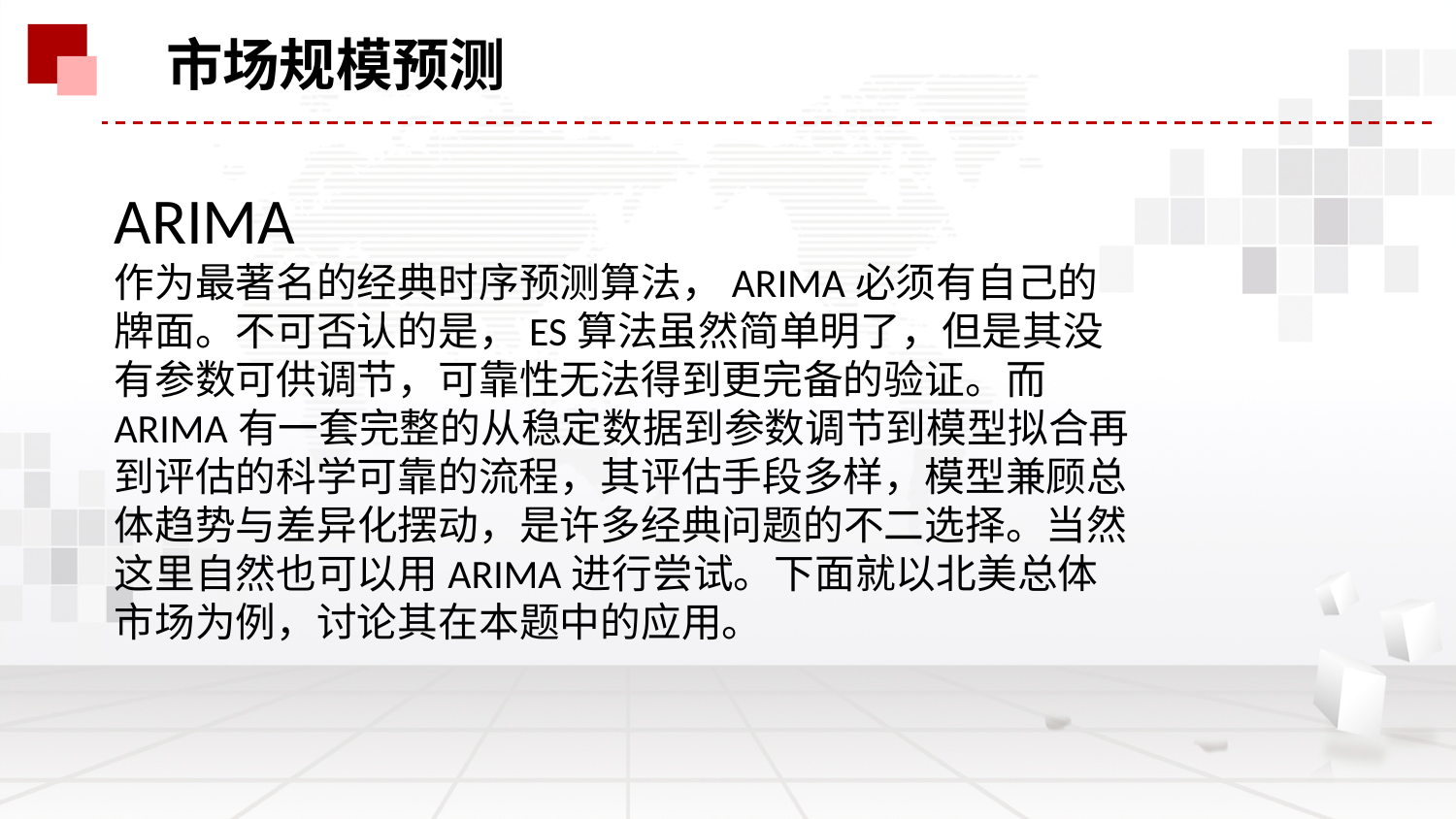

市场规模预测
ARIMA
作为最著名的经典时序预测算法，ARIMA必须有自己的牌面。不可否认的是，ES算法虽然简单明了，但是其没有参数可供调节，可靠性无法得到更完备的验证。而ARIMA有一套完整的从稳定数据到参数调节到模型拟合再到评估的科学可靠的流程，其评估手段多样，模型兼顾总体趋势与差异化摆动，是许多经典问题的不二选择。当然这里自然也可以用ARIMA进行尝试。下面就以北美总体市场为例，讨论其在本题中的应用。